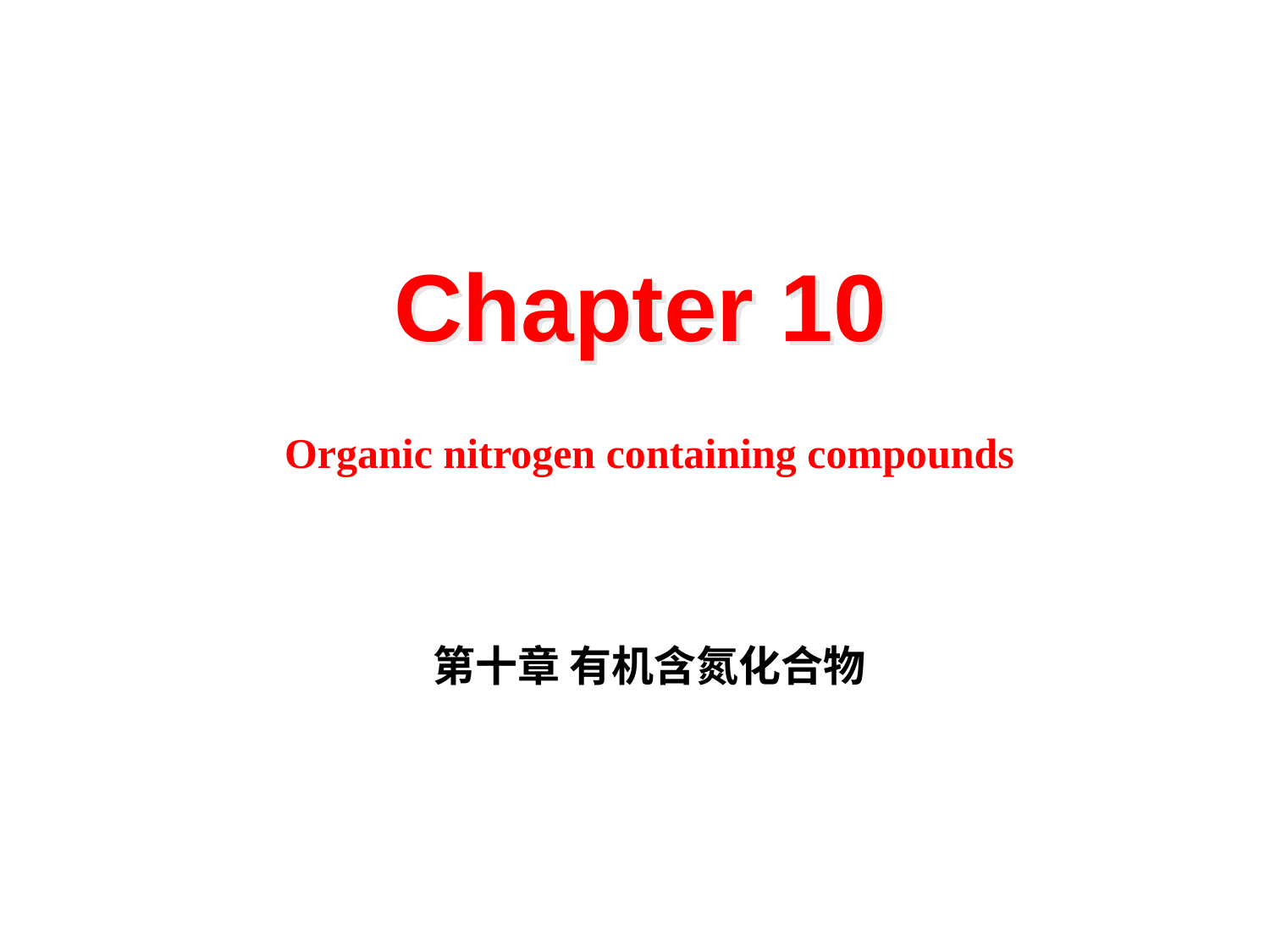

Chapter 10
Organic nitrogen containing compounds

第十章 有机含氮化合物